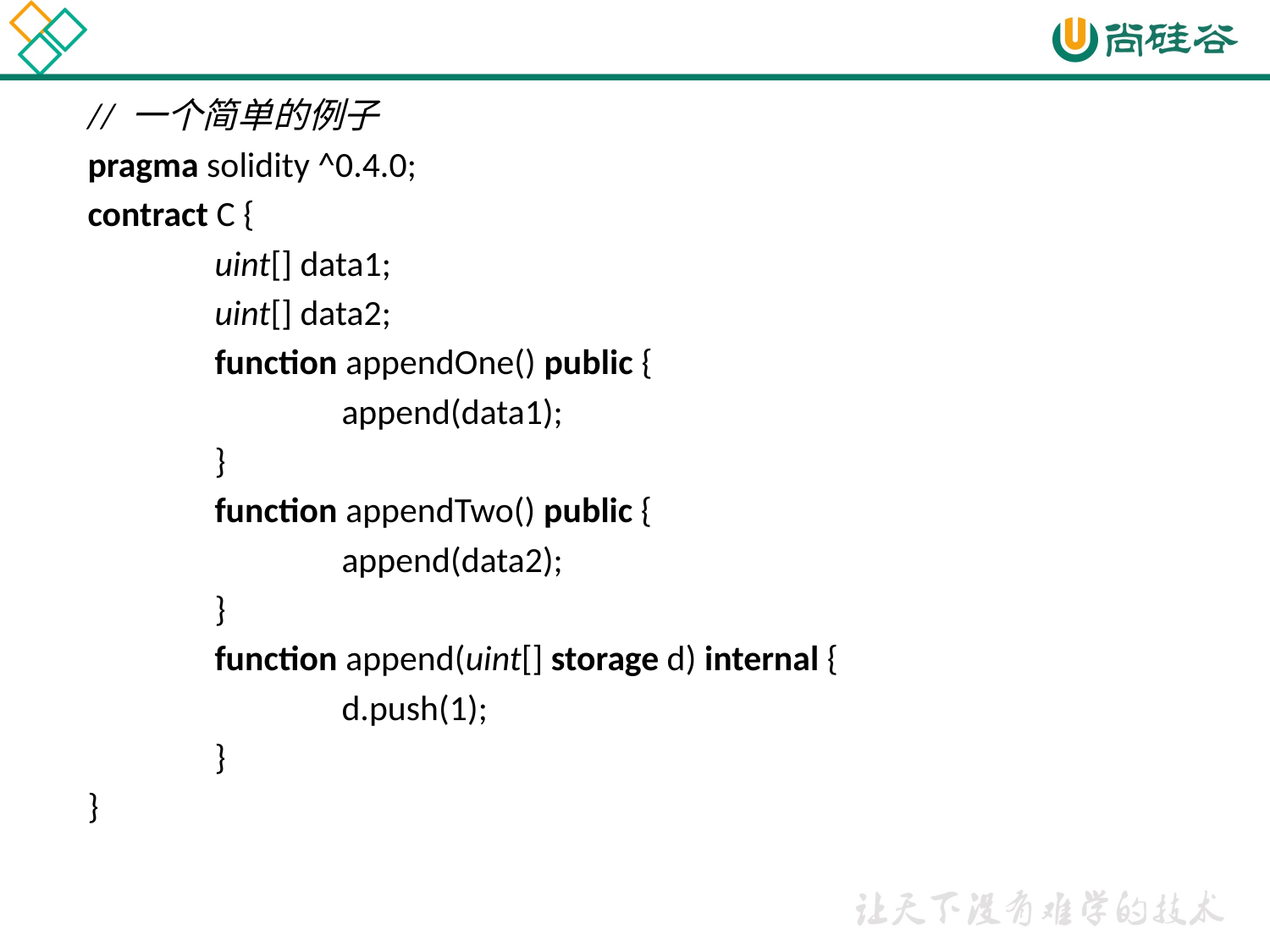

// 一个简单的例子
pragma solidity ^0.4.0;
contract C {
	uint[] data1;
	uint[] data2;
	function appendOne() public {
		append(data1);
	}
	function appendTwo() public {
		append(data2);
	}
	function append(uint[] storage d) internal {
		d.push(1);
	}
}